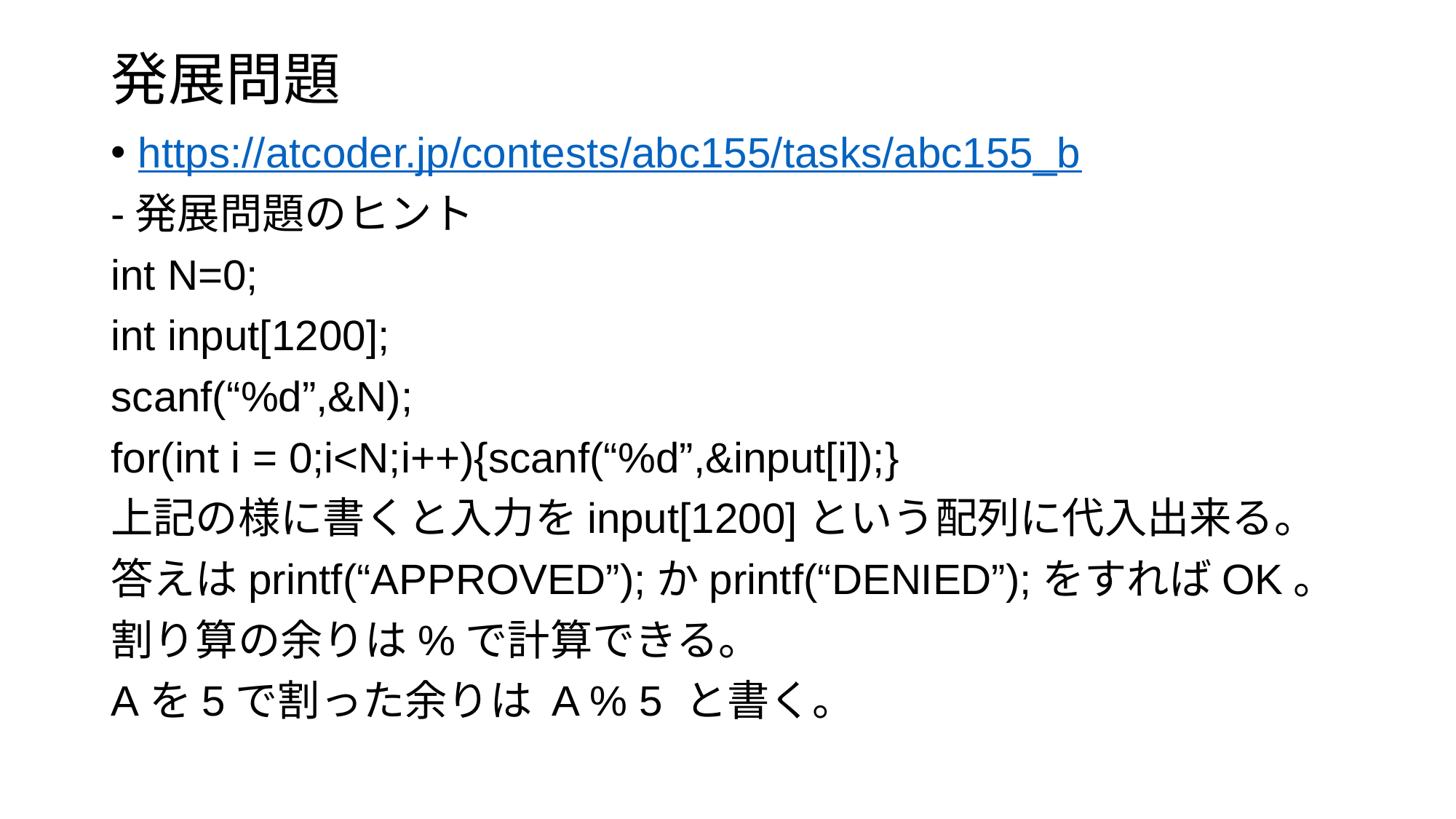

# 発展問題
https://atcoder.jp/contests/abc155/tasks/abc155_b
-発展問題のヒント
int N=0;
int input[1200];
scanf(“%d”,&N);
for(int i = 0;i<N;i++){scanf(“%d”,&input[i]);}
上記の様に書くと入力をinput[1200]という配列に代入出来る。
答えはprintf(“APPROVED”);かprintf(“DENIED”);をすればOK。
割り算の余りは%で計算できる。
Aを5で割った余りは A % 5 と書く。